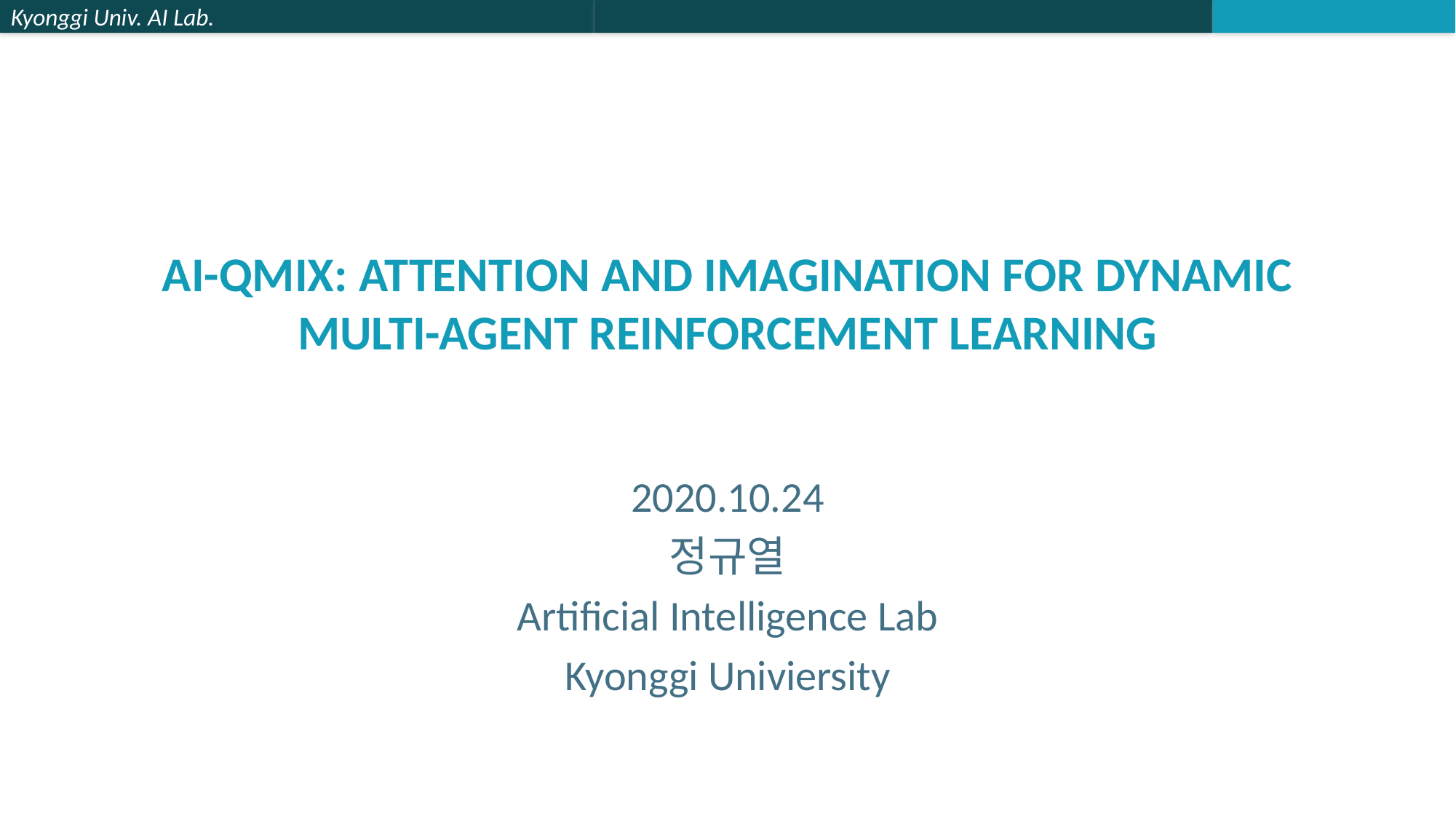

# AI-QMIX: Attention and Imagination for Dynamic Multi-Agent Reinforcement Learning
2020.10.24
정규열
Artificial Intelligence Lab
Kyonggi Univiersity